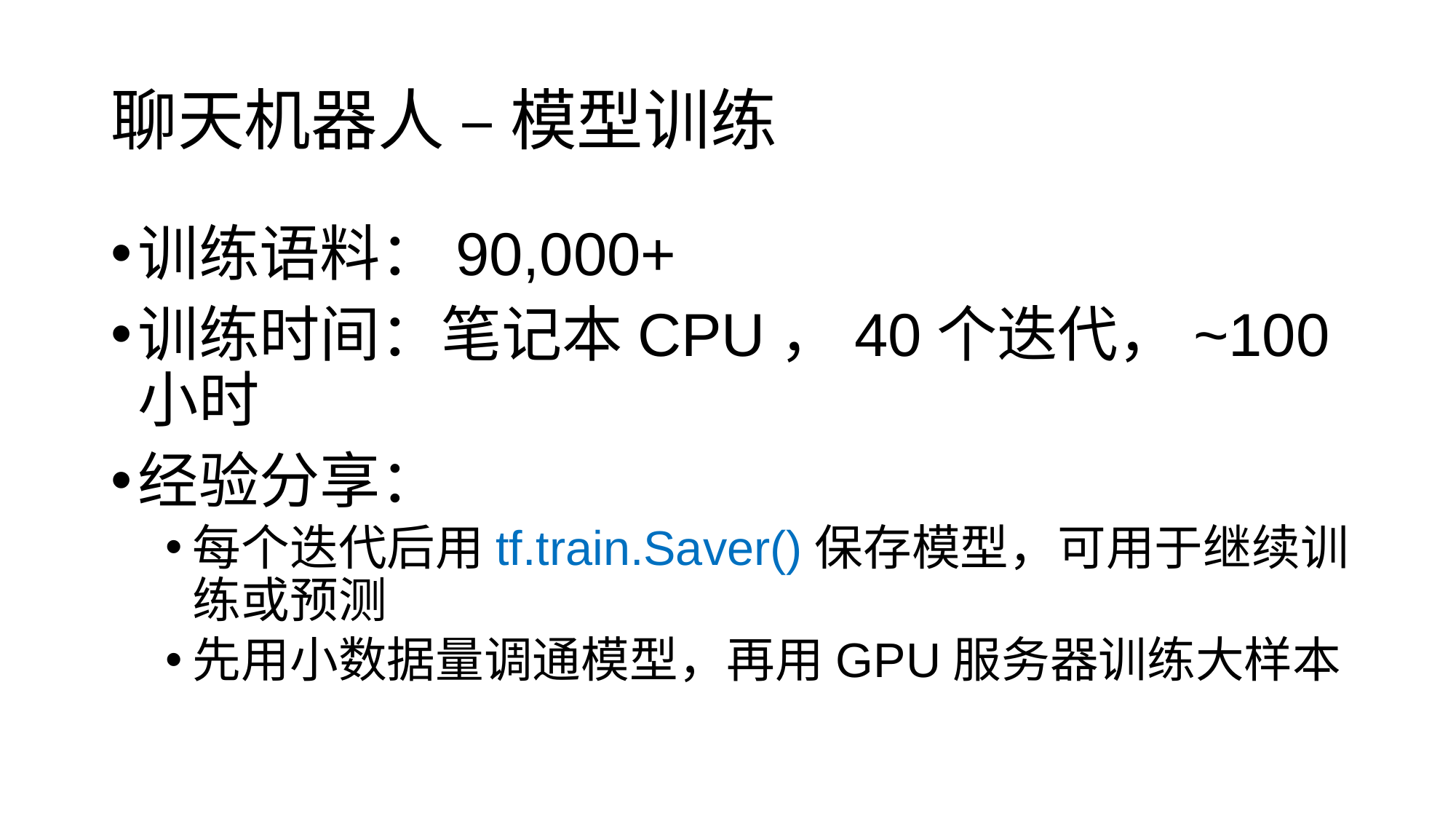

# 聊天机器人 – 模型训练
训练语料：90,000+
训练时间：笔记本CPU，40个迭代，~100小时
经验分享：
每个迭代后用tf.train.Saver()保存模型，可用于继续训练或预测
先用小数据量调通模型，再用GPU服务器训练大样本